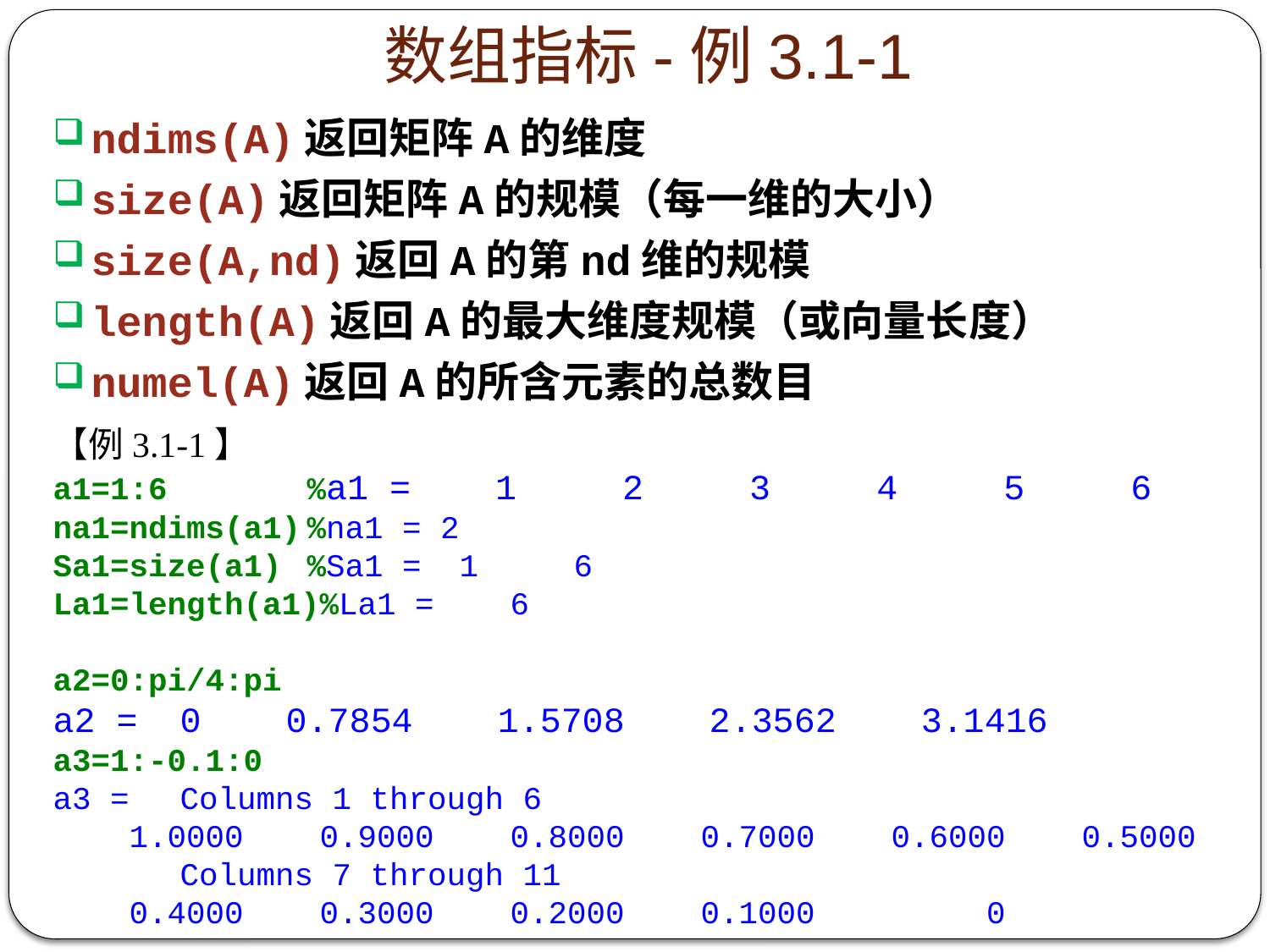

# 数组指标-例3.1-1
ndims(A)返回矩阵A的维度
size(A)返回矩阵A的规模（每一维的大小）
size(A,nd)返回A的第nd维的规模
length(A)返回A的最大维度规模（或向量长度）
numel(A)返回A的所含元素的总数目
【例3.1-1】
a1=1:6		%a1 =    1     2     3     4     5     6
na1=ndims(a1)	%na1 = 2
Sa1=size(a1)	%Sa1 =  1     6
La1=length(a1)%La1 =    6

a2=0:pi/4:pi
a2 =  0    0.7854    1.5708    2.3562    3.1416
a3=1:-0.1:0
a3 =	Columns 1 through 6
    1.0000    0.9000    0.8000    0.7000    0.6000    0.5000
  	Columns 7 through 11
    0.4000    0.3000    0.2000    0.1000         0